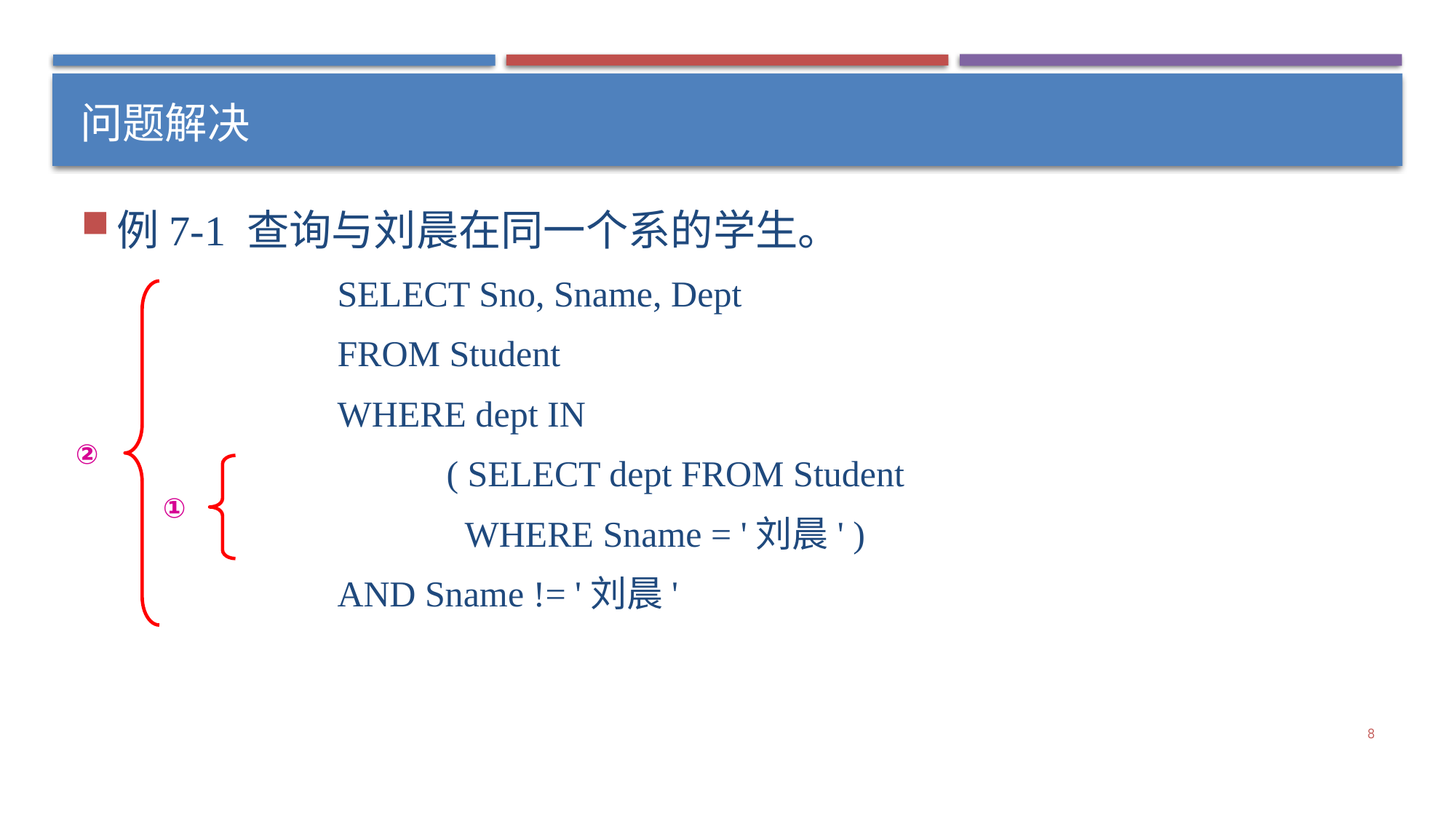

# 问题解决
例7-1 查询与刘晨在同一个系的学生。
		SELECT Sno, Sname, Dept
		FROM Student
		WHERE dept IN
		   	( SELECT dept FROM Student
			  WHERE Sname = '刘晨' )
		AND Sname != '刘晨'

②

①
8